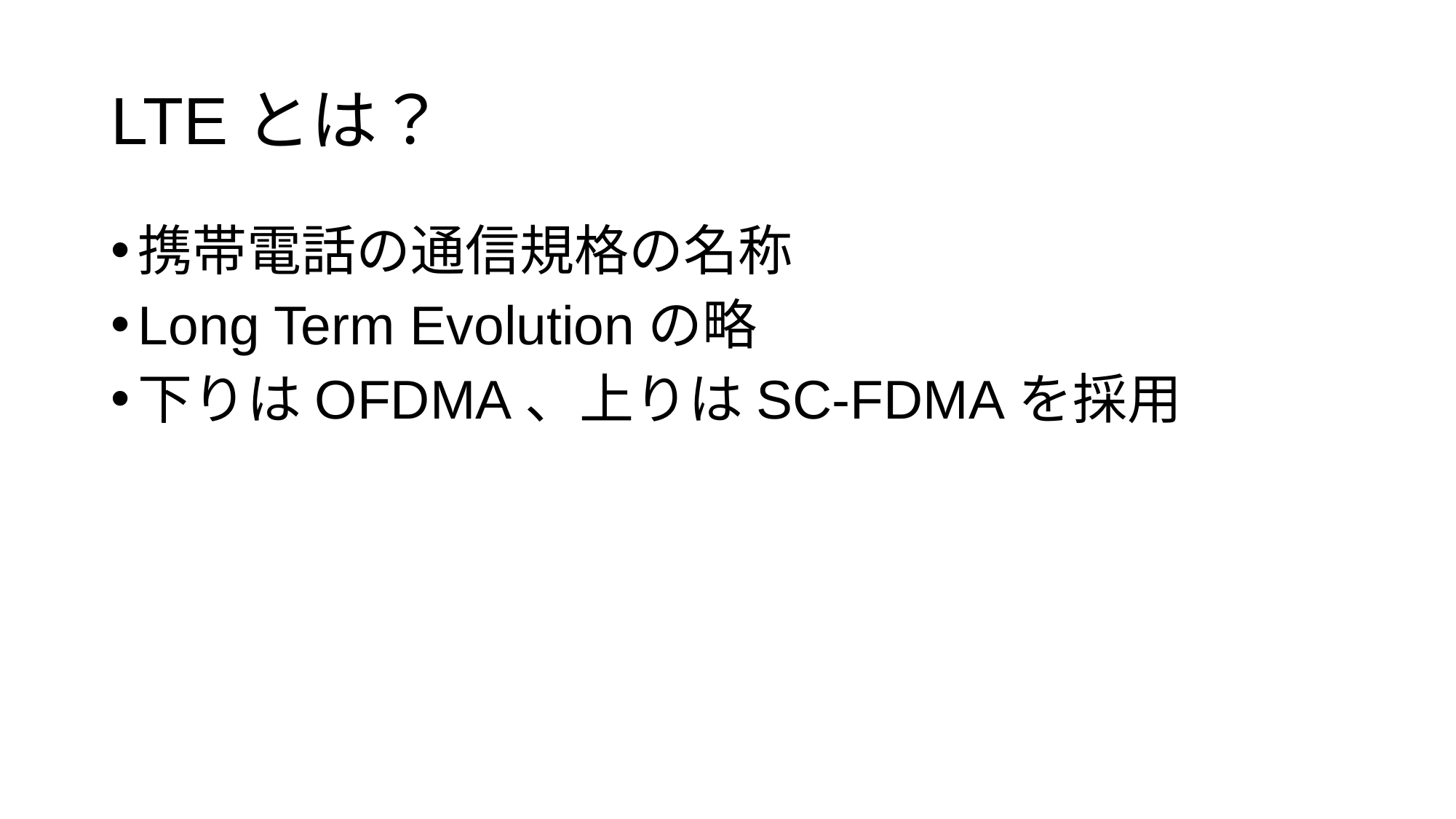

# LTEとは？
携帯電話の通信規格の名称
Long Term Evolutionの略
下りはOFDMA、上りはSC-FDMAを採用